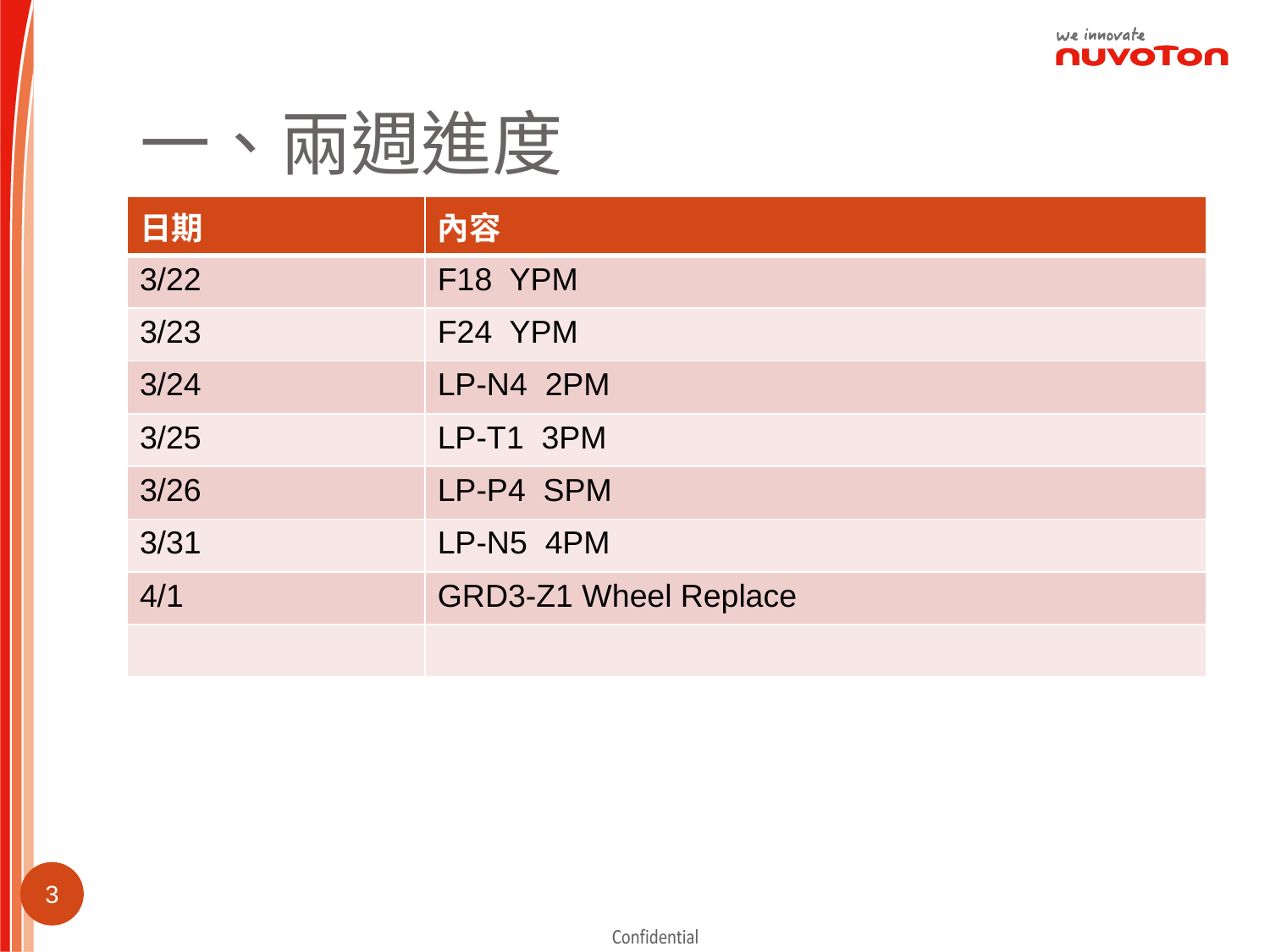

# 一、兩週進度
| 日期 | 內容 |
| --- | --- |
| 3/22 | F18 YPM |
| 3/23 | F24 YPM |
| 3/24 | LP-N4 2PM |
| 3/25 | LP-T1 3PM |
| 3/26 | LP-P4 SPM |
| 3/31 | LP-N5 4PM |
| 4/1 | GRD3-Z1 Wheel Replace |
|  |  |

3